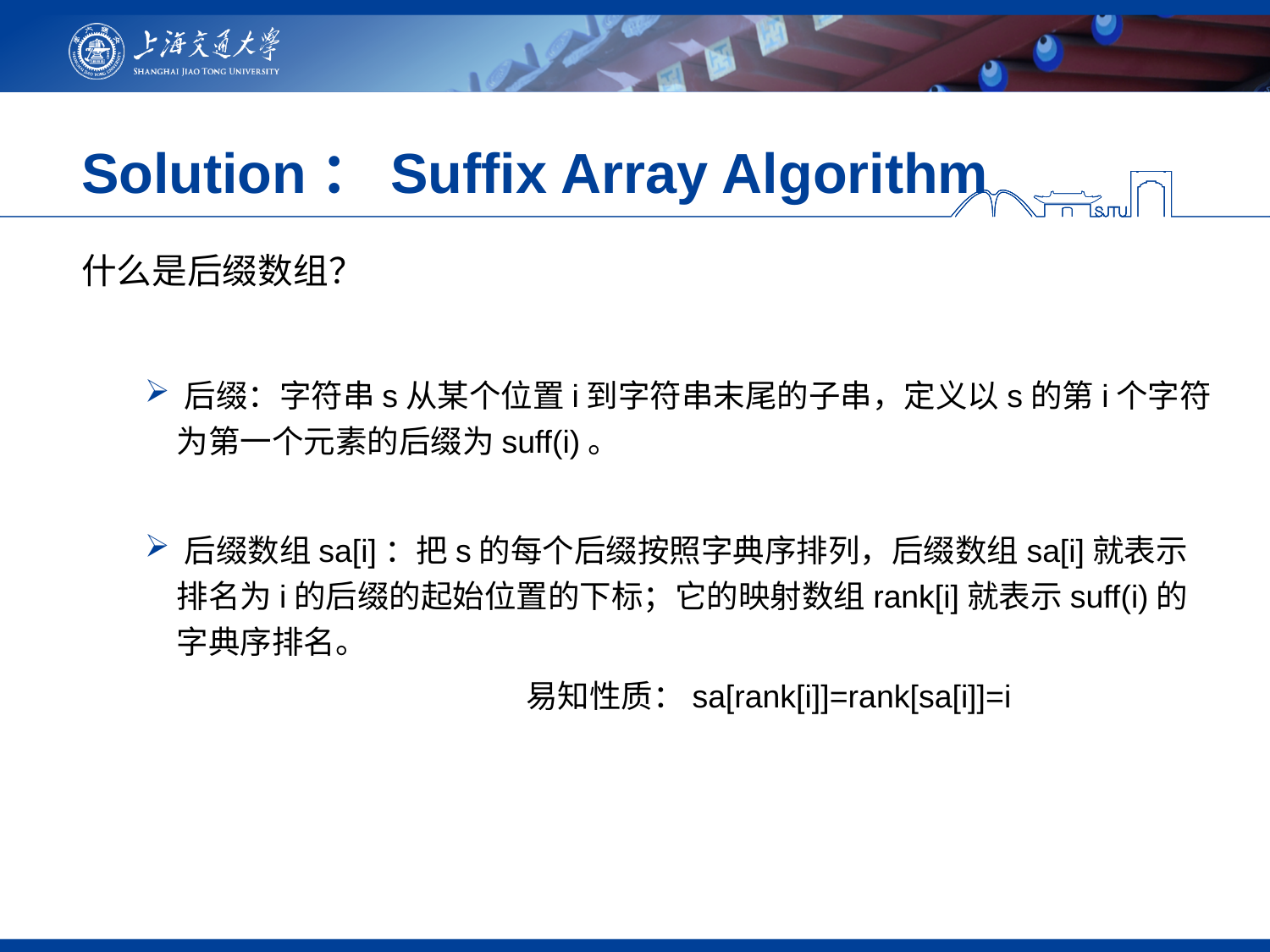

# Solution：Suffix Array Algorithm
什么是后缀数组？

​后缀：字符串s从某个位置i到字符串末尾的子串，定义以s的第i个字符为第一个元素的后缀为suff(i)。

​后缀数组sa[i]：把s的每个后缀按照字典序排列，后缀数组sa[i]就表示排名为i的后缀的起始位置的下标；它的映射数组rank[i]就表示suff(i)的字典序排名。
			易知性质：sa[rank[i]]=rank[sa[i]]=i